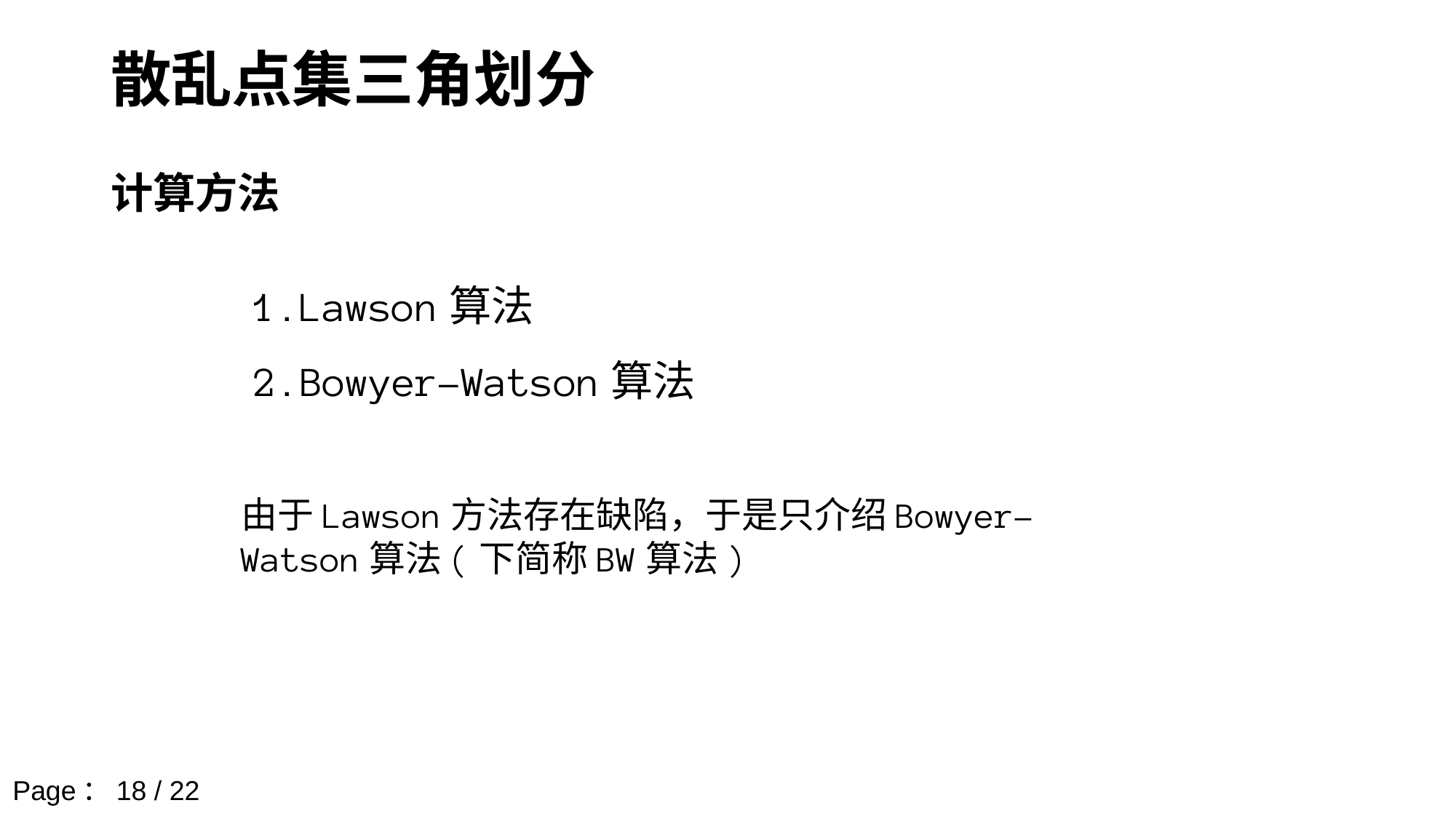

# 散乱点集三角划分
计算方法
1.Lawson算法
2.Bowyer-Watson算法
由于Lawson方法存在缺陷，于是只介绍Bowyer-Watson算法(下简称BW算法)
Page：18 / 22